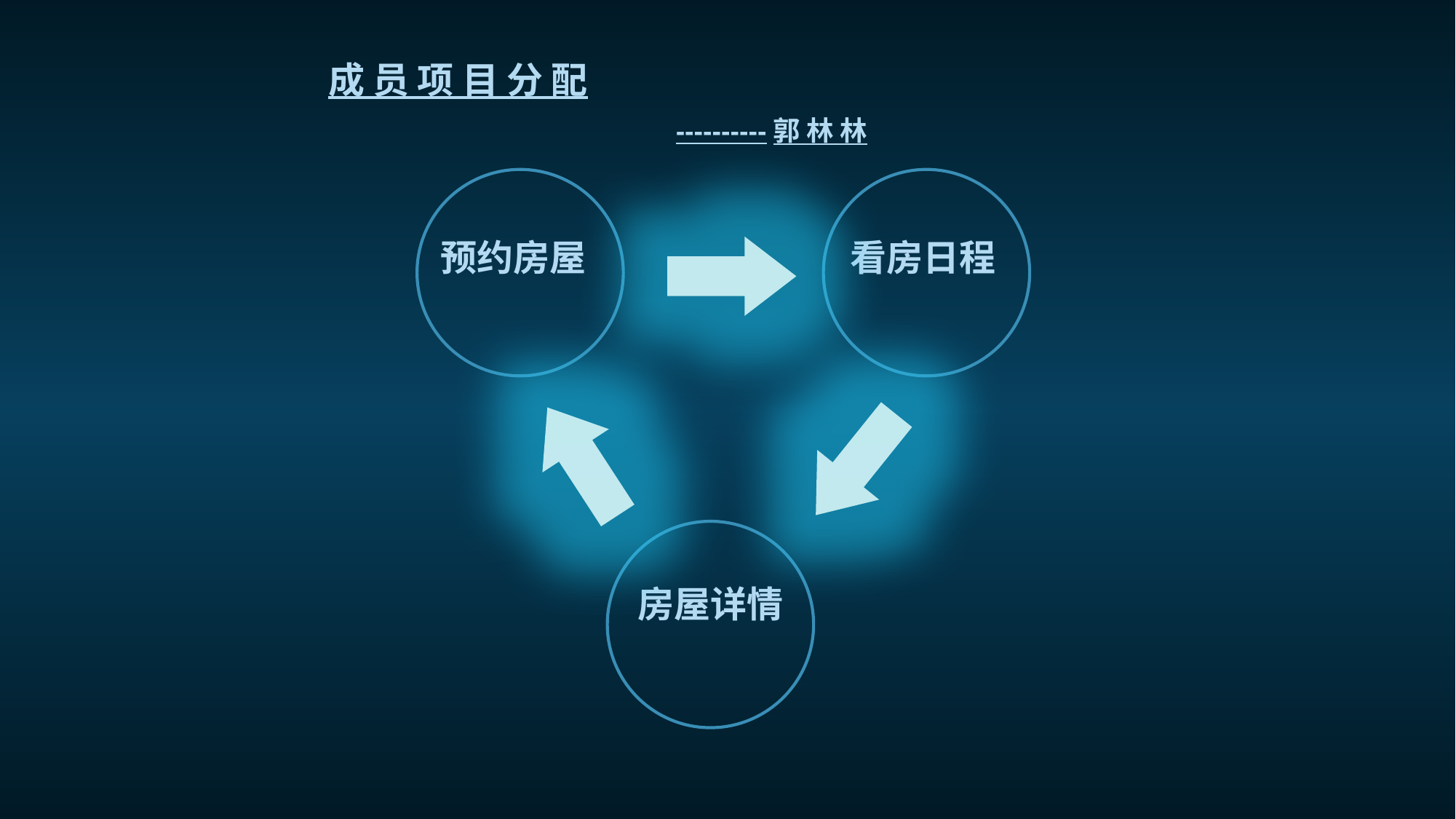

成 员 项 目 分 配
----------郭 林 林

看房日程

预约房屋

房屋详情